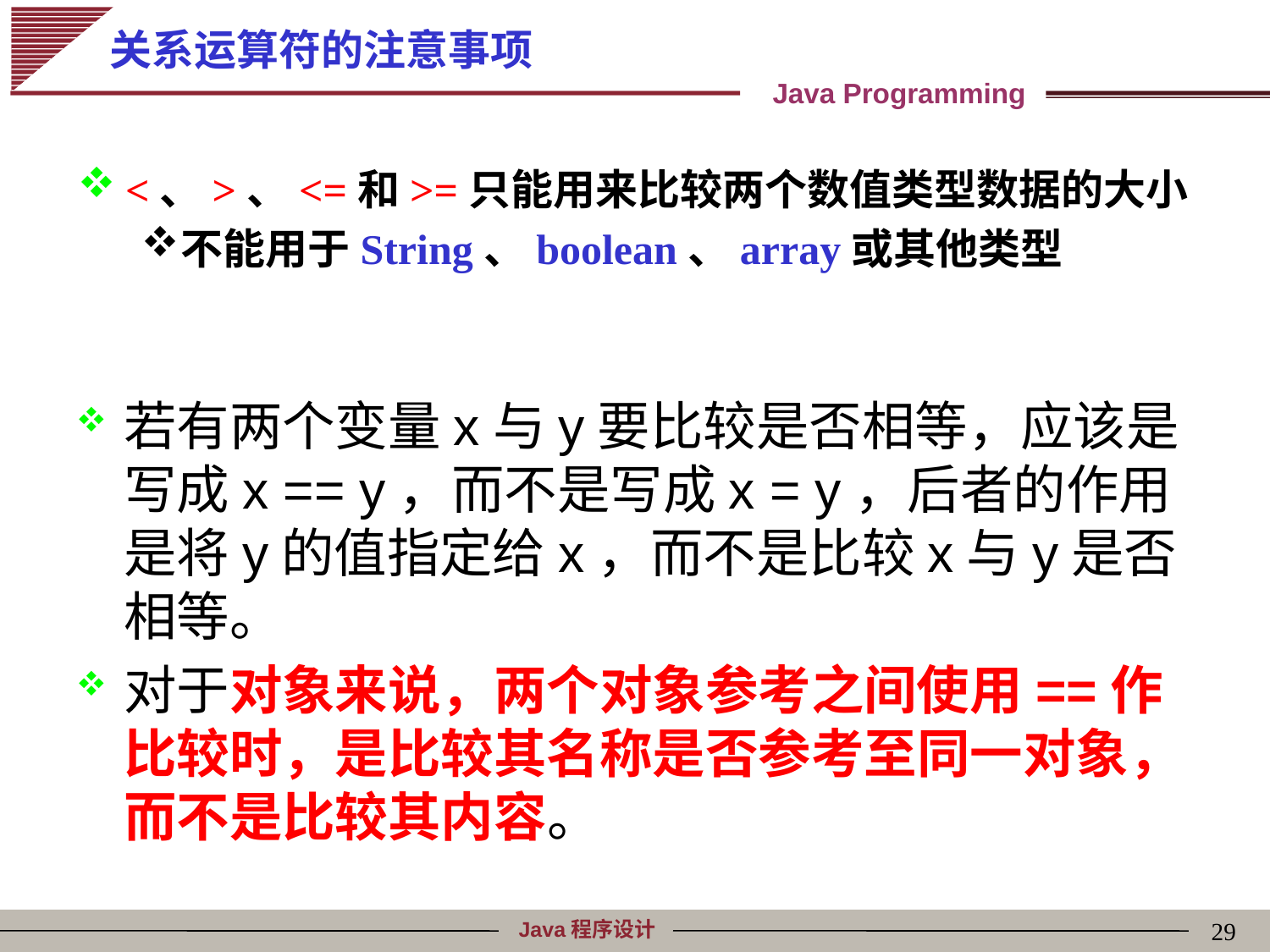

# 关系运算符的注意事项
<、>、<=和>=只能用来比较两个数值类型数据的大小
不能用于String、boolean、array或其他类型

若有两个变量x与y要比较是否相等，应该是写成x == y，而不是写成x = y，后者的作用是将y的值指定给x，而不是比较x与y是否相等。
对于对象来说，两个对象参考之间使用==作比较时，是比较其名称是否参考至同一对象，而不是比较其内容。